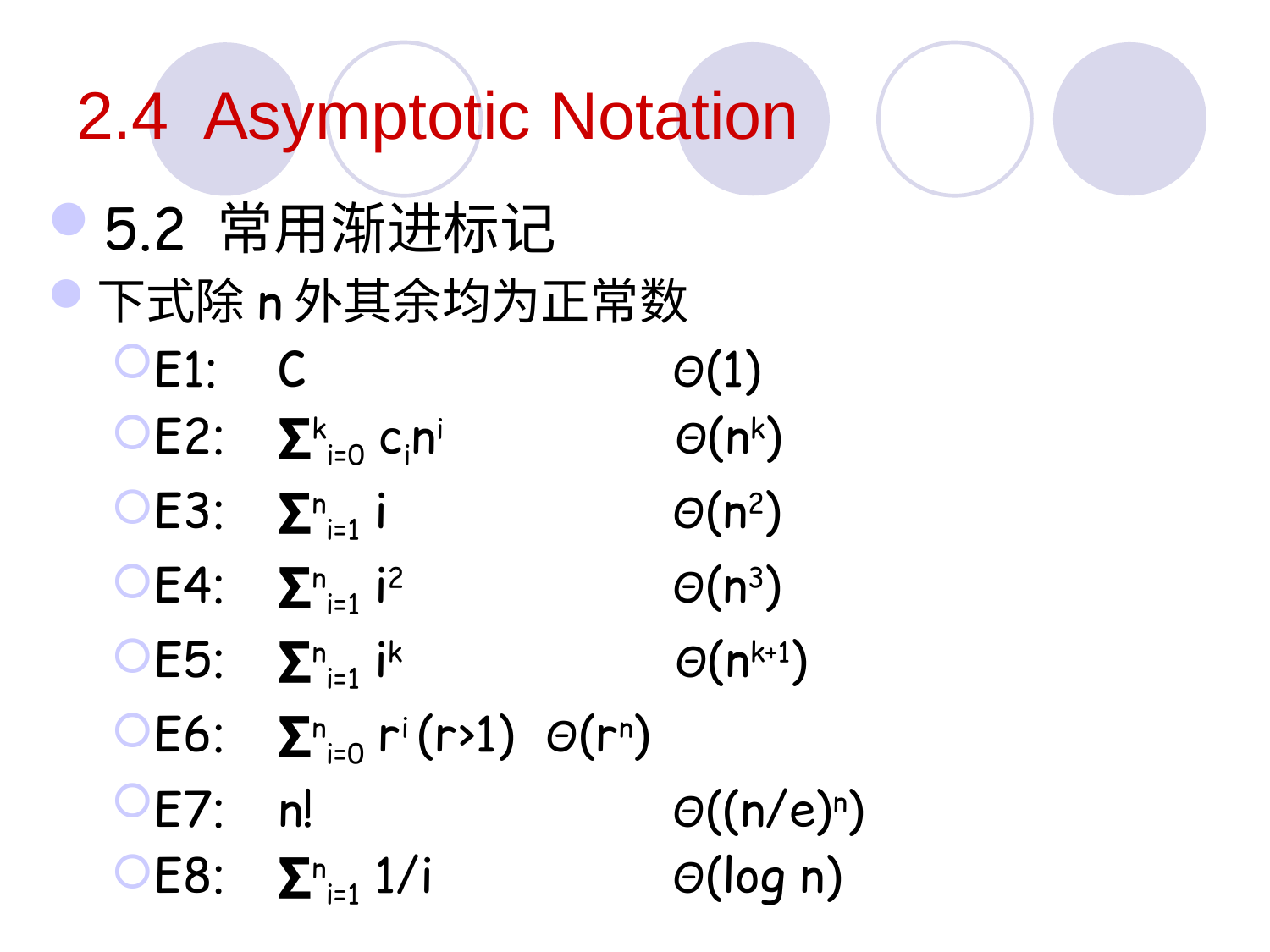

# 2.4	Asymptotic Notation
5.2 常用渐进标记
下式除n外其余均为正常数
E1:	C			 Θ(1)
E2:	∑ki=0 cini		  Θ(nk)
E3:	∑ni=1 i			 Θ(n2)
E4:	∑ni=1 i2 		 Θ(n3)
E5:	∑ni=1 ik 		  Θ(nk+1)
E6:	∑ni=0 ri (r>1) 	 Θ(rn)
E7:	n!			 Θ((n/e)n)
E8:	∑ni=1 1/i 		 Θ(log n)

60